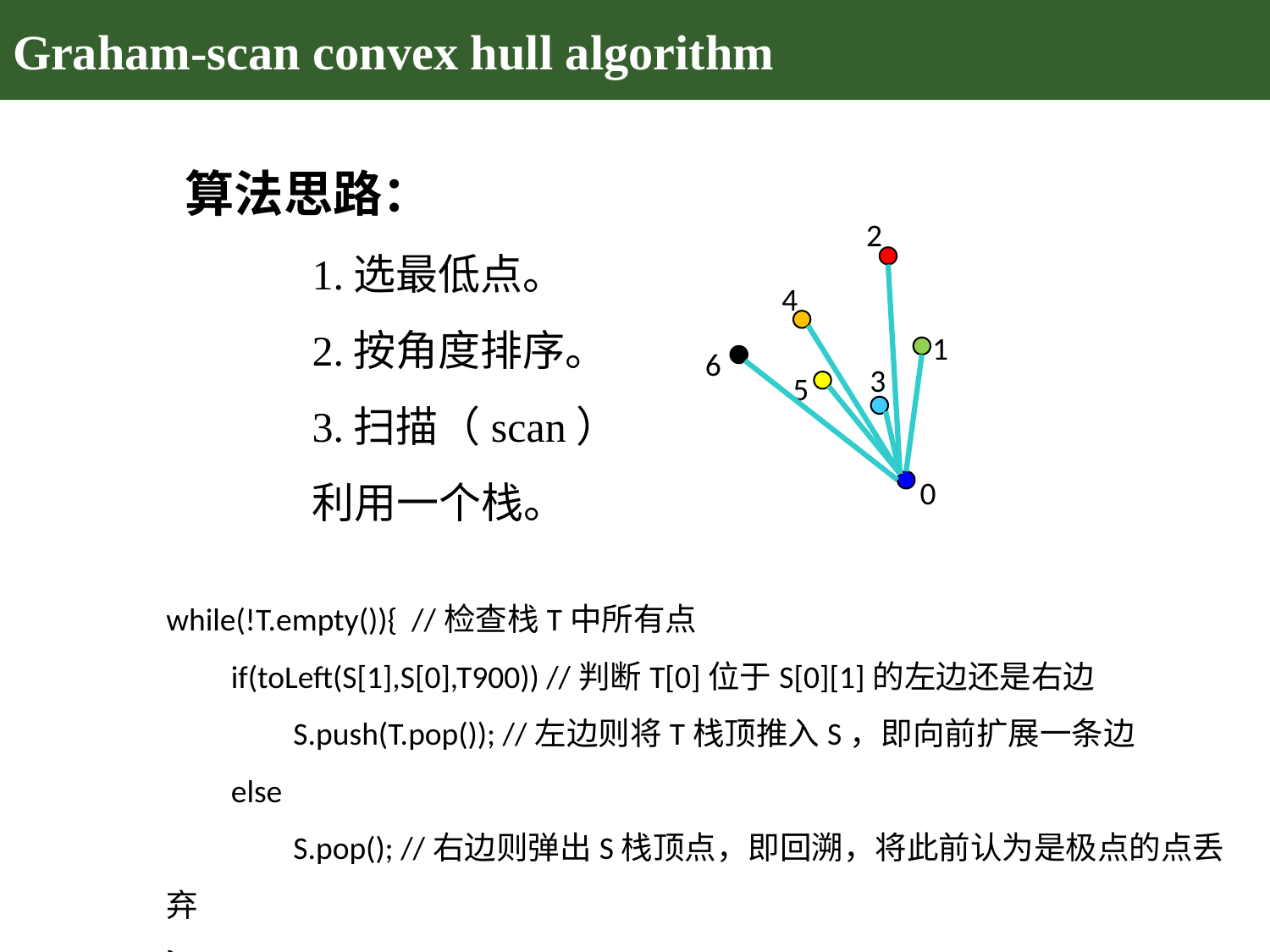

# Graham-scan convex hull algorithm
算法思路：
1.选最低点。
2.按角度排序。
3.扫描（scan）
利用一个栈。
2

4

1

6

3
5

0

while(!T.empty()){  //检查栈T中所有点
         if(toLeft(S[1],S[0],T900)) //判断T[0]位于S[0][1]的左边还是右边
	S.push(T.pop()); //左边则将T栈顶推入S，即向前扩展一条边
         else
	S.pop(); //右边则弹出S栈顶点，即回溯，将此前认为是极点的点丢弃
}